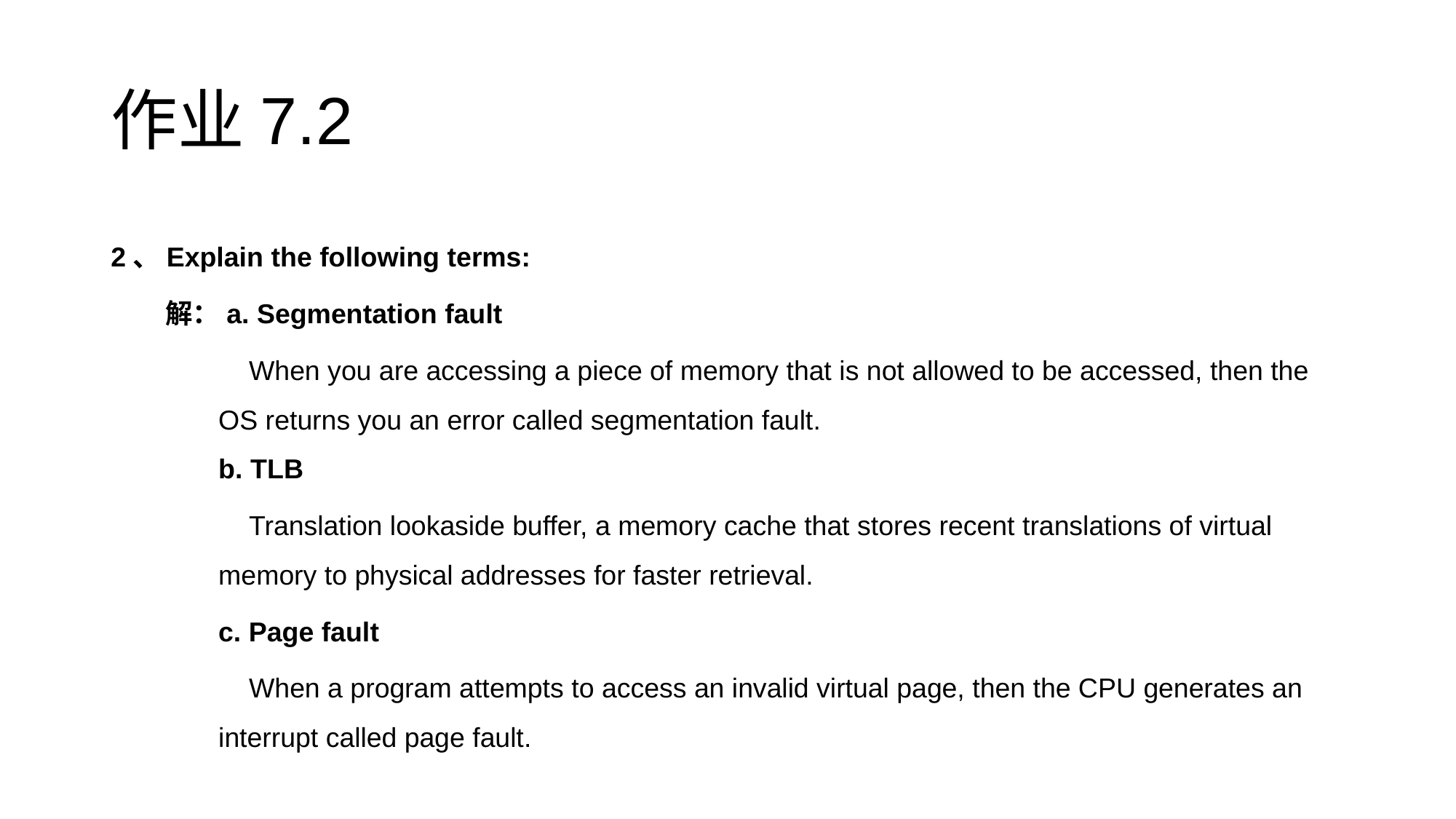

# 作业7.2
2、Explain the following terms:
解：a. Segmentation fault
    When you are accessing a piece of memory that is not allowed to be accessed, then the OS returns you an error called segmentation fault.
b. TLB
    Translation lookaside buffer, a memory cache that stores recent translations of virtual memory to physical addresses for faster retrieval.
c. Page fault
    When a program attempts to access an invalid virtual page, then the CPU generates an interrupt called page fault.